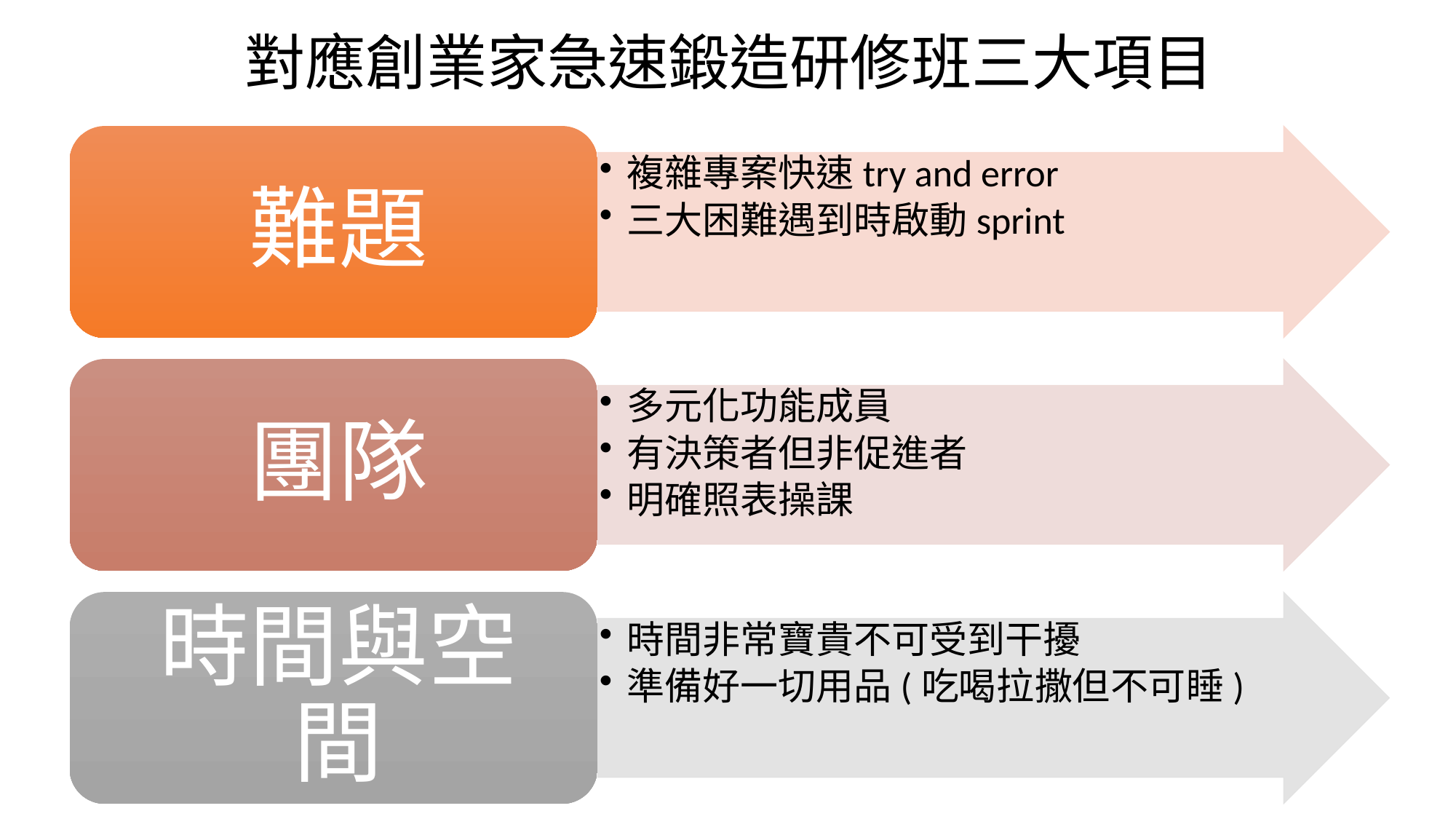

對應創業家急速鍛造研修班三大項目
複雜專案快速try and error
三大困難遇到時啟動sprint
難題
多元化功能成員
有決策者但非促進者
明確照表操課
團隊
時間非常寶貴不可受到干擾
準備好一切用品(吃喝拉撒但不可睡)
時間與空間